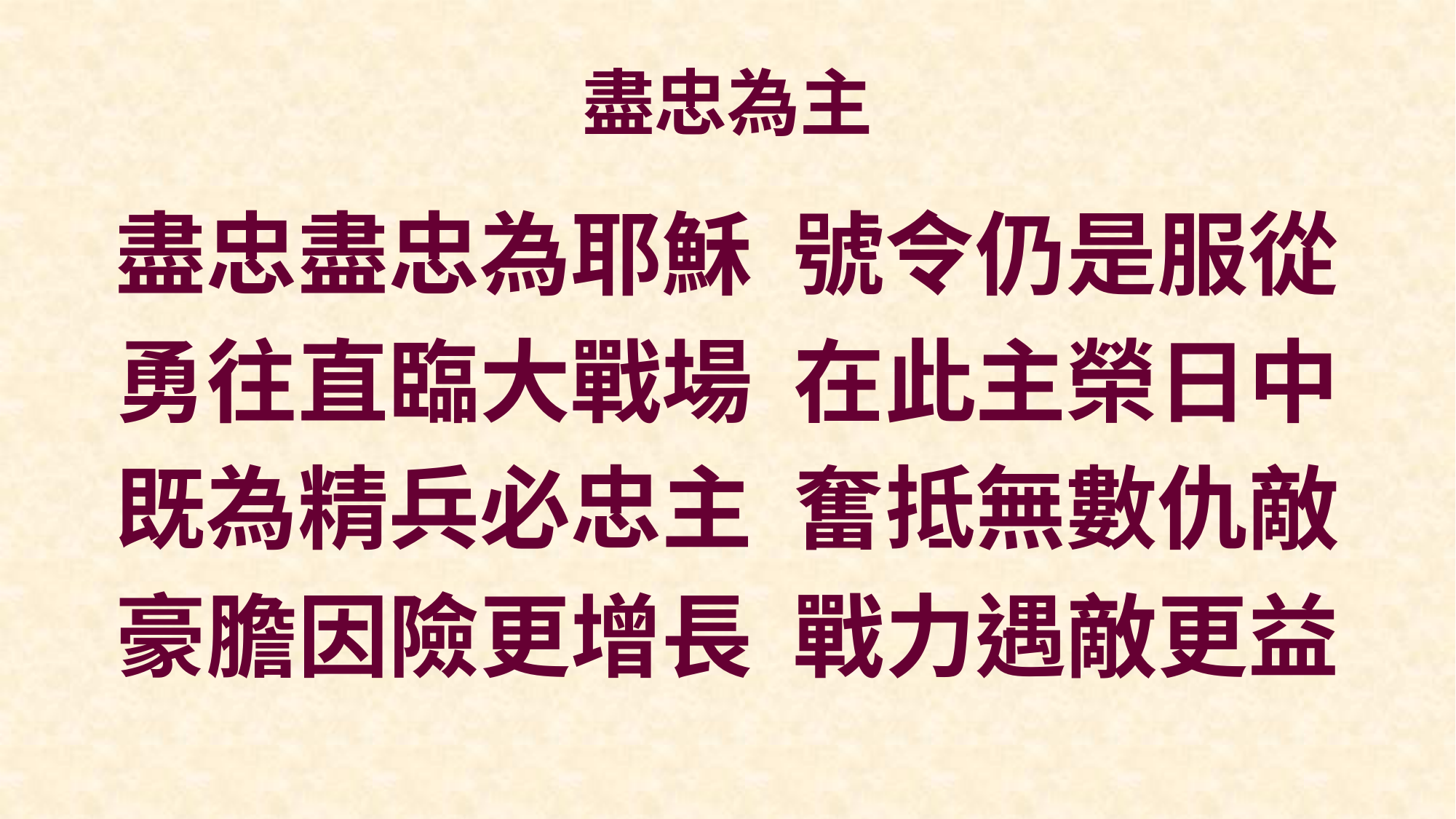

# 盡忠為主
盡忠盡忠為耶穌  號令仍是服從
勇往直臨大戰場  在此主榮日中
既為精兵必忠主  奮抵無數仇敵
豪膽因險更增長  戰力遇敵更益